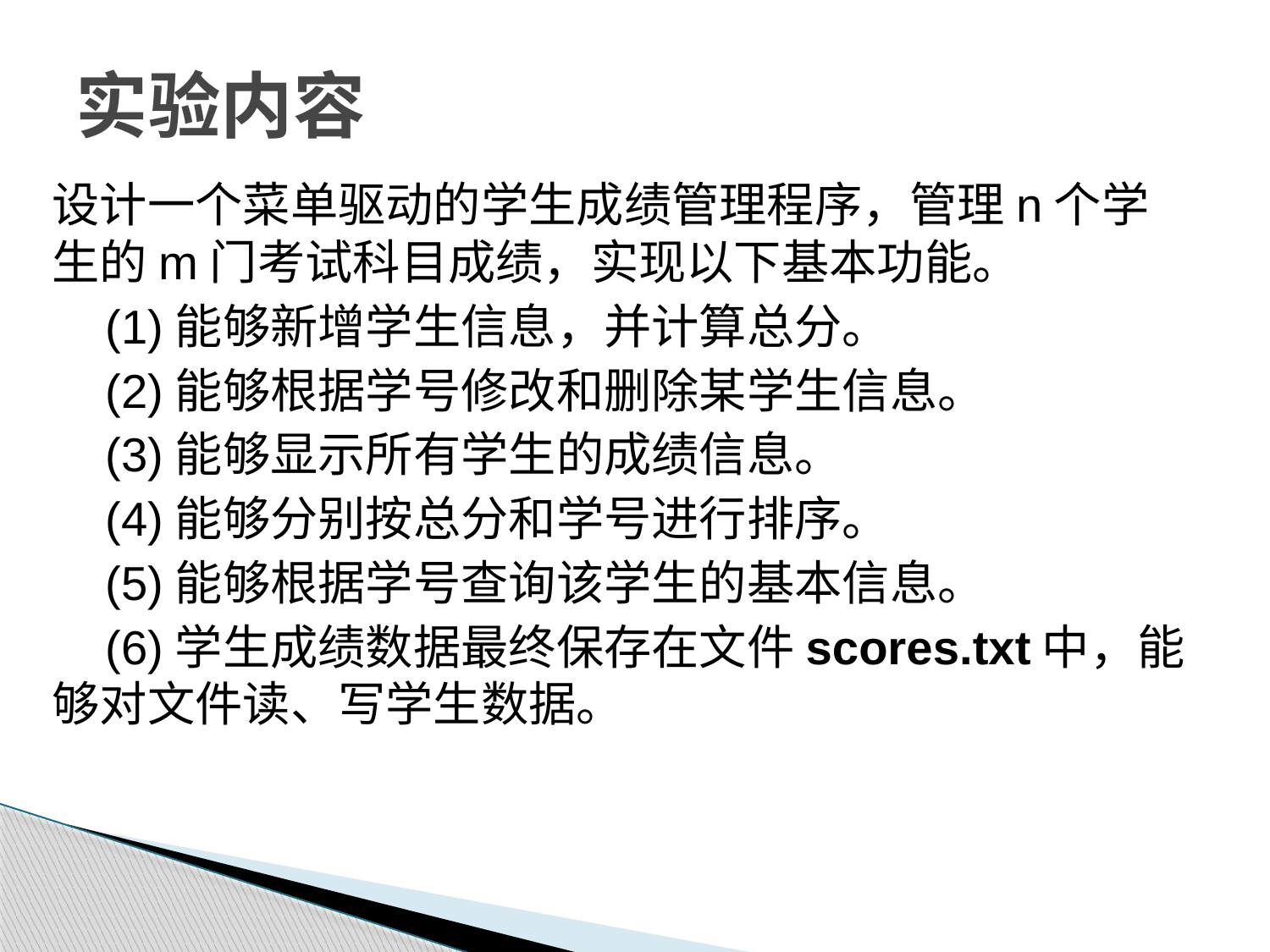

# 实验内容
设计一个菜单驱动的学生成绩管理程序，管理n个学生的m门考试科目成绩，实现以下基本功能。
    (1)能够新增学生信息，并计算总分。
    (2)能够根据学号修改和删除某学生信息。
    (3)能够显示所有学生的成绩信息。
    (4)能够分别按总分和学号进行排序。
    (5)能够根据学号查询该学生的基本信息。
    (6)学生成绩数据最终保存在文件scores.txt中，能够对文件读、写学生数据。